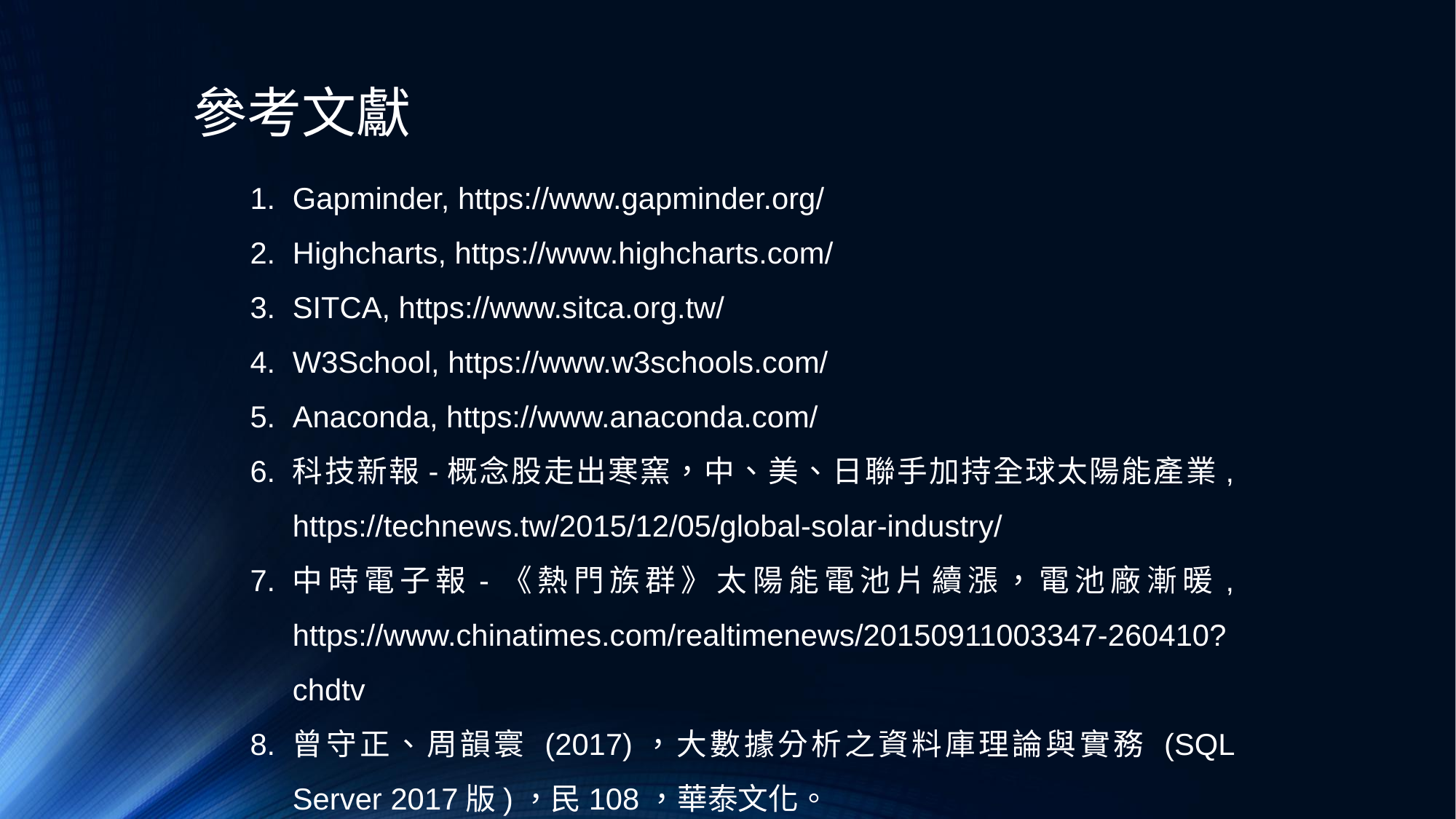

# 參考文獻
Gapminder, https://www.gapminder.org/
Highcharts, https://www.highcharts.com/
SITCA, https://www.sitca.org.tw/
W3School, https://www.w3schools.com/
Anaconda, https://www.anaconda.com/
科技新報-概念股走出寒窯，中、美、日聯手加持全球太陽能產業, https://technews.tw/2015/12/05/global-solar-industry/
中時電子報-《熱門族群》太陽能電池片續漲，電池廠漸暖, https://www.chinatimes.com/realtimenews/20150911003347-260410?chdtv
曾守正、周韻寰 (2017)，大數據分析之資料庫理論與實務 (SQL Server 2017版)，民108，華泰文化。